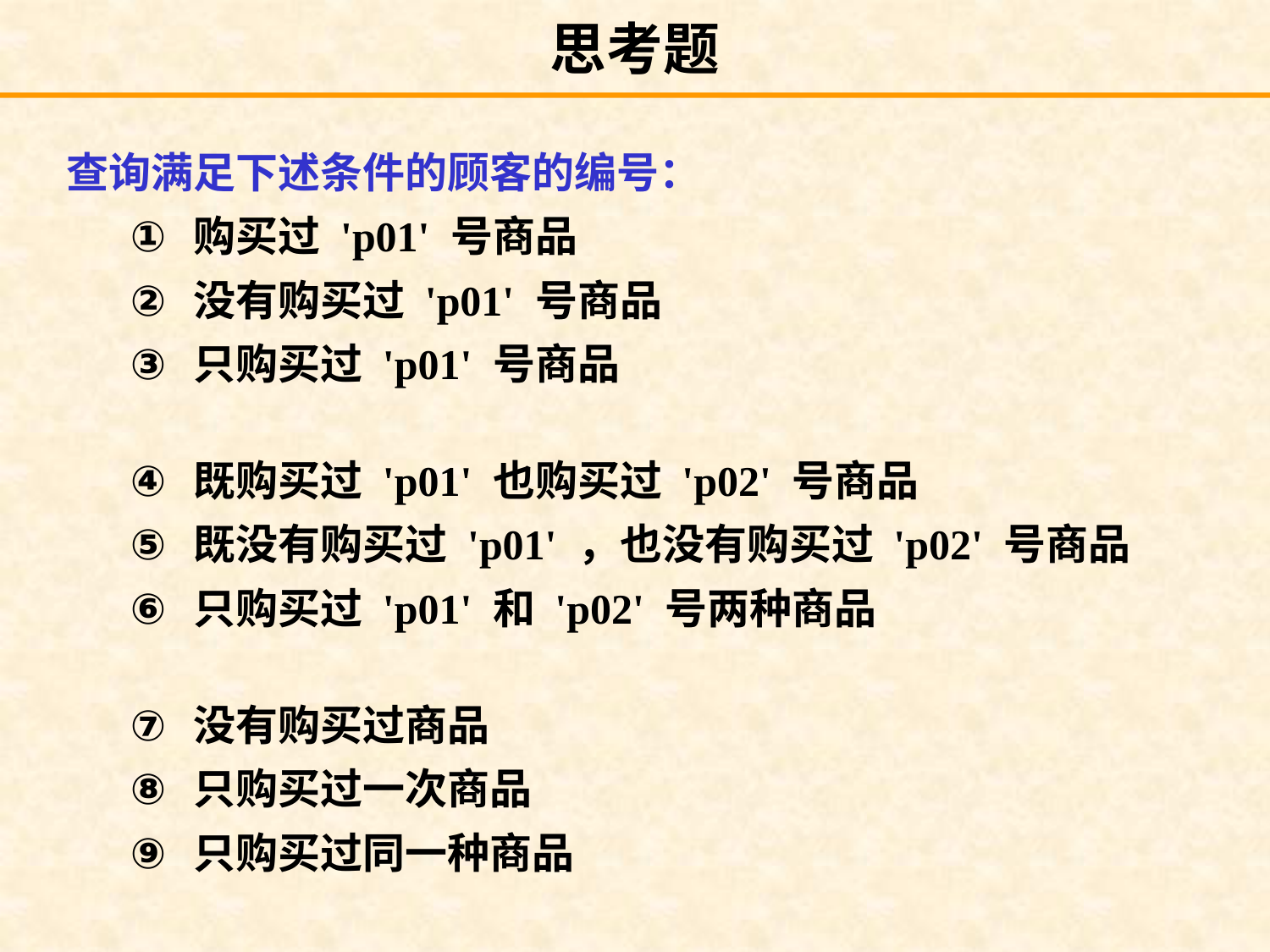

# 思考题
查询满足下述条件的顾客的编号：
购买过 'p01' 号商品
没有购买过 'p01' 号商品
只购买过 'p01' 号商品

既购买过 'p01' 也购买过 'p02' 号商品
既没有购买过 'p01' ，也没有购买过 'p02' 号商品
只购买过 'p01' 和 'p02' 号两种商品

没有购买过商品
只购买过一次商品
只购买过同一种商品